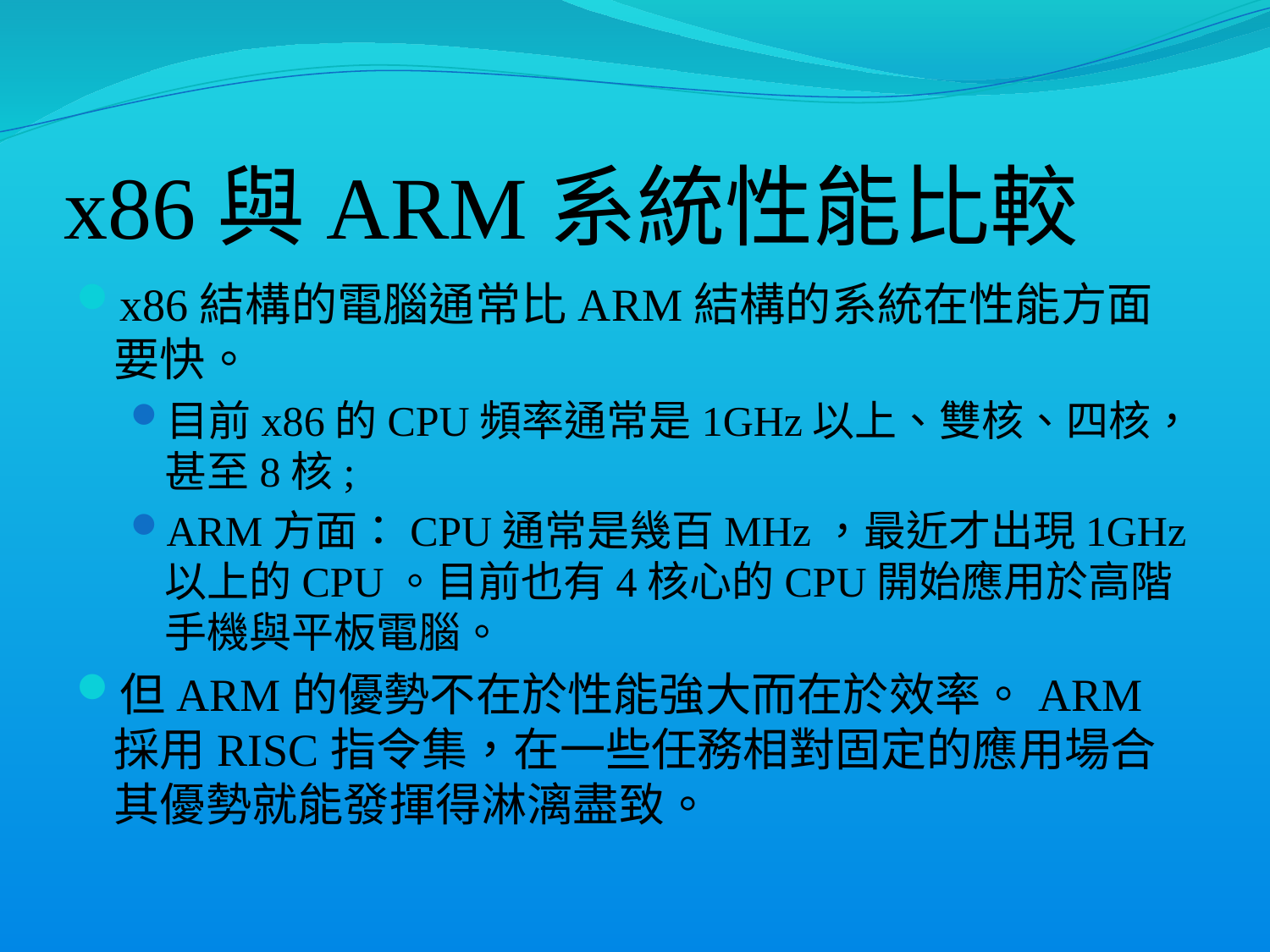

# x86與ARM系統性能比較
x86結構的電腦通常比ARM結構的系統在性能方面要快。
目前x86的CPU頻率通常是1GHz以上、雙核、四核，甚至8核;
ARM方面：CPU通常是幾百MHz，最近才出現1GHz以上的CPU。目前也有4核心的CPU開始應用於高階手機與平板電腦。
但ARM的優勢不在於性能強大而在於效率。ARM採用RISC指令集，在一些任務相對固定的應用場合其優勢就能發揮得淋漓盡致。